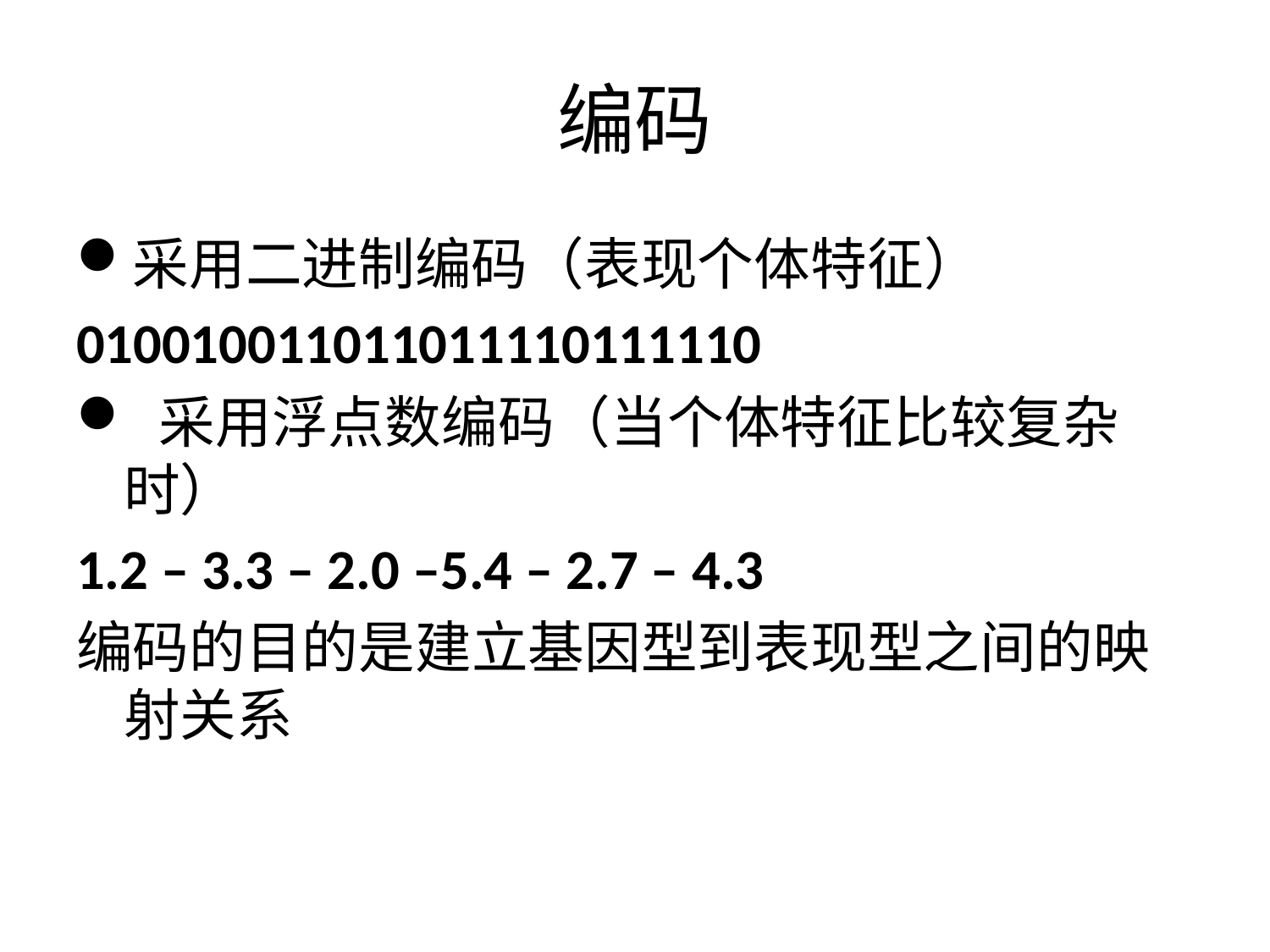

# 编码
采用二进制编码（表现个体特征）
010010011011011110111110
 采用浮点数编码（当个体特征比较复杂时）
1.2 – 3.3 – 2.0 –5.4 – 2.7 – 4.3
编码的目的是建立基因型到表现型之间的映射关系